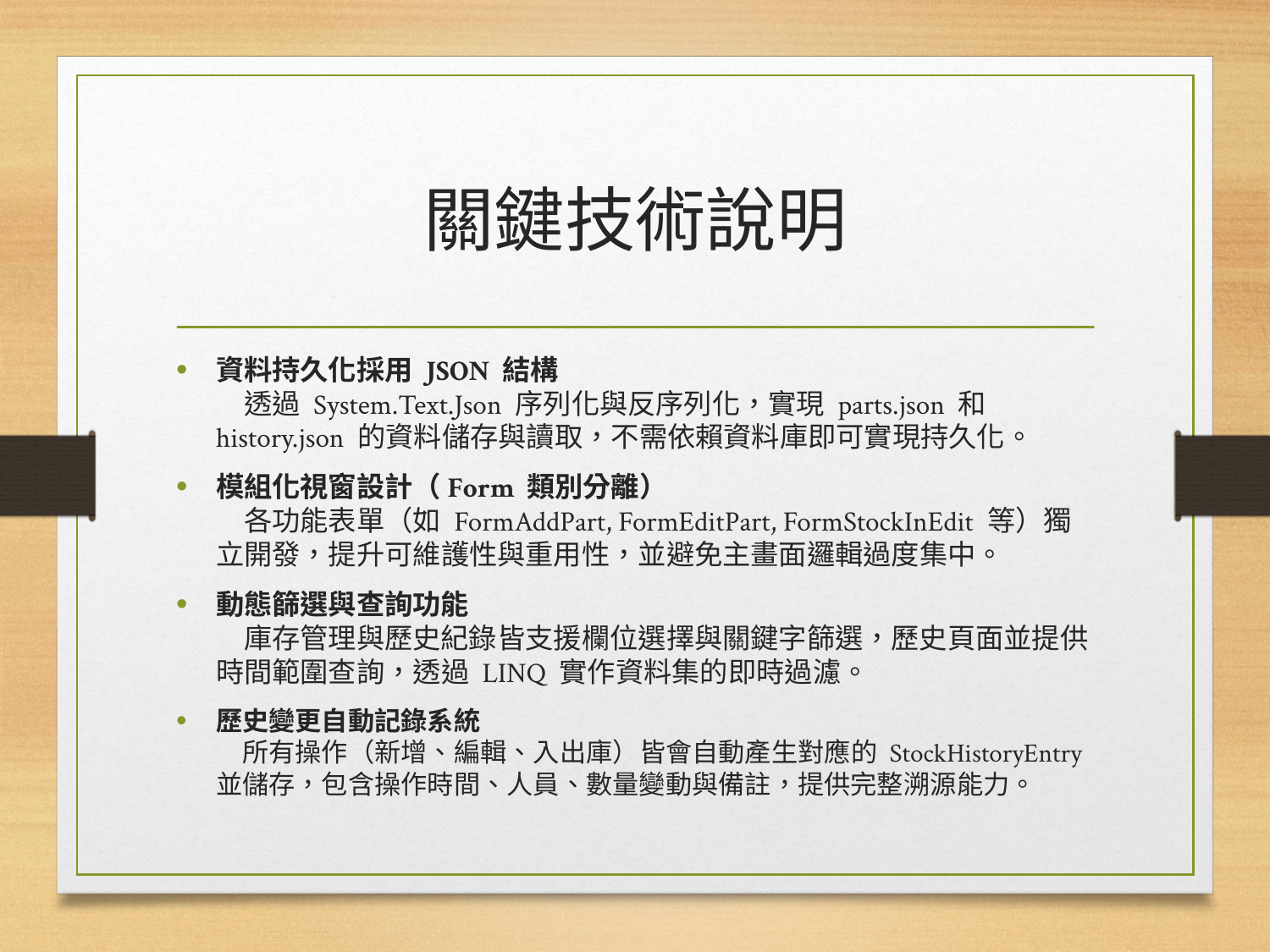

# 關鍵技術說明
資料持久化採用 JSON 結構
　透過 System.Text.Json 序列化與反序列化，實現 parts.json 和 history.json 的資料儲存與讀取，不需依賴資料庫即可實現持久化。
模組化視窗設計（Form 類別分離）
　各功能表單（如 FormAddPart, FormEditPart, FormStockInEdit 等）獨立開發，提升可維護性與重用性，並避免主畫面邏輯過度集中。
動態篩選與查詢功能
　庫存管理與歷史紀錄皆支援欄位選擇與關鍵字篩選，歷史頁面並提供時間範圍查詢，透過 LINQ 實作資料集的即時過濾。
歷史變更自動記錄系統
　所有操作（新增、編輯、入出庫）皆會自動產生對應的 StockHistoryEntry 並儲存，包含操作時間、人員、數量變動與備註，提供完整溯源能力。